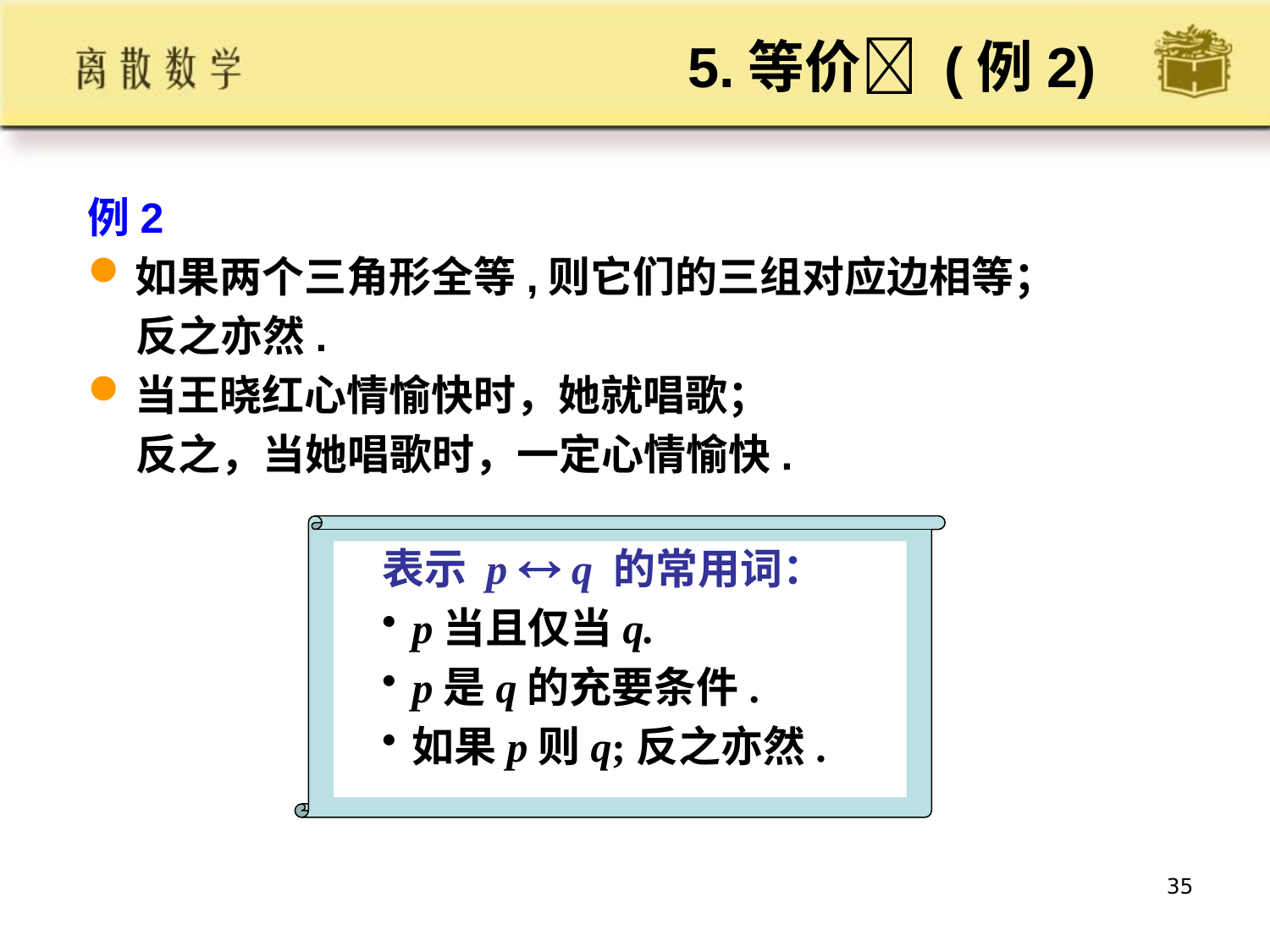

# 5.等价↔ (例2)
例2
如果两个三角形全等,则它们的三组对应边相等；
    反之亦然.
当王晓红心情愉快时，她就唱歌；
    反之，当她唱歌时，一定心情愉快.

表示 p ↔ q 的常用词：
p当且仅当q.
p是q的充要条件.
如果p则q;反之亦然.
35